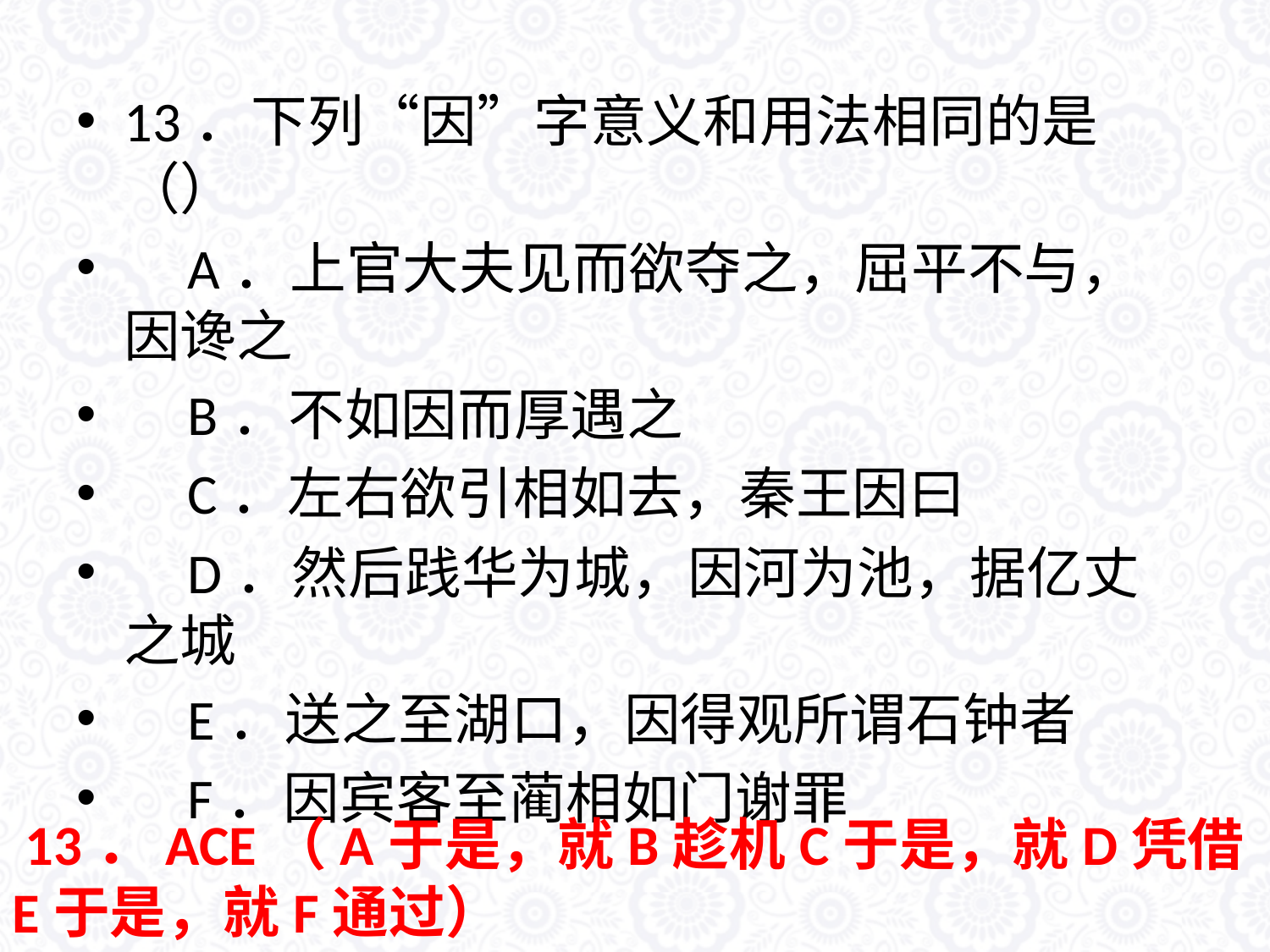

13．下列“因”字意义和用法相同的是（）
     A．上官大夫见而欲夺之，屈平不与，因谗之
     B．不如因而厚遇之
     C．左右欲引相如去，秦王因曰
     D．然后践华为城，因河为池，据亿丈之城
     E．送之至湖口，因得观所谓石钟者
     F．因宾客至蔺相如门谢罪

 13．ACE（A于是，就B趁机C于是，就D凭借E于是，就F通过）